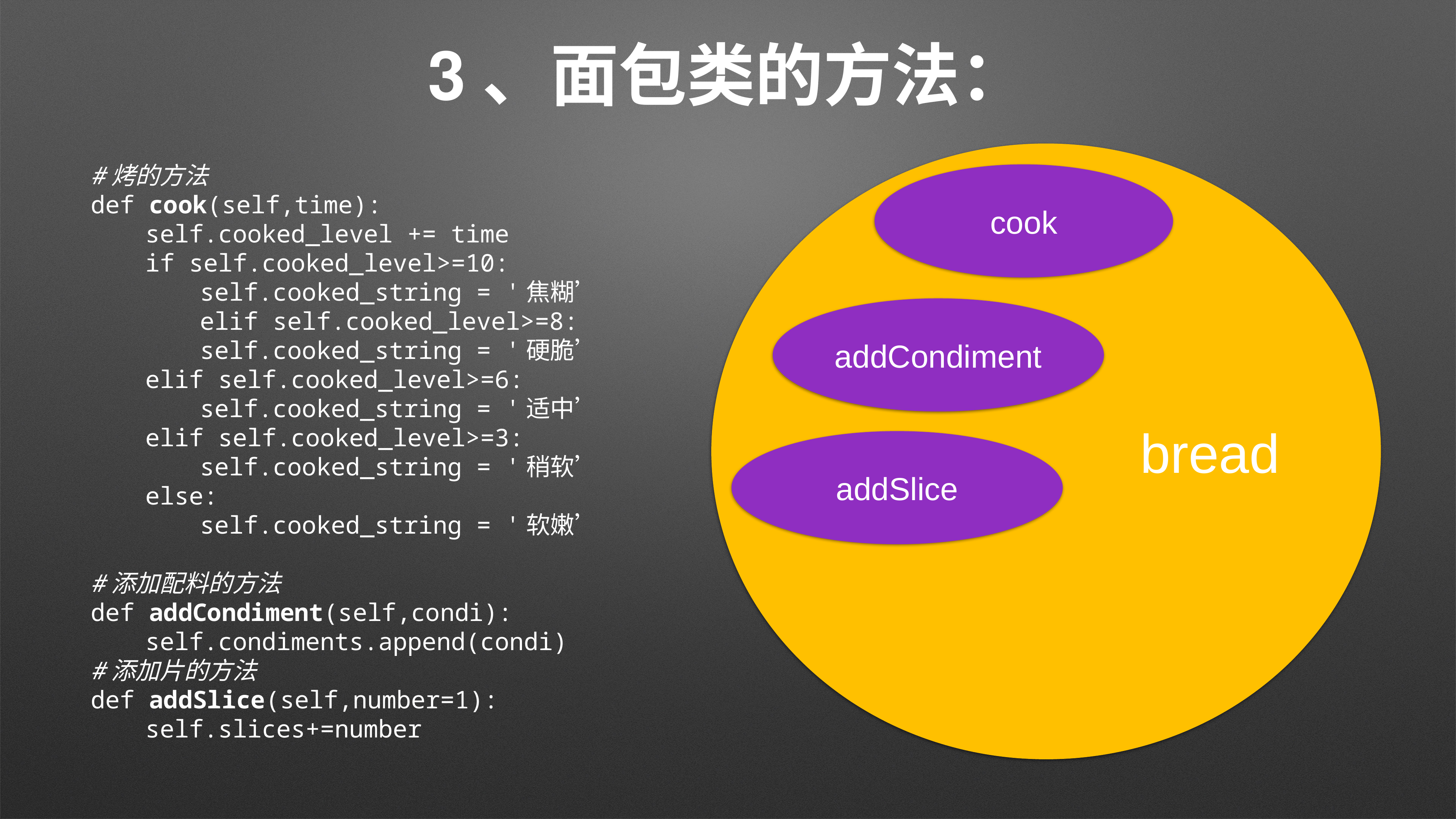

# 3、面包类的方法：
bread
#烤的方法
def cook(self,time):
	self.cooked_level += time
	if self.cooked_level>=10:
		self.cooked_string = '焦糊’
		elif self.cooked_level>=8:
		self.cooked_string = '硬脆’
	elif self.cooked_level>=6:
		self.cooked_string = '适中’
	elif self.cooked_level>=3:
		self.cooked_string = '稍软’
	else:
		self.cooked_string = '软嫩’

#添加配料的方法
def addCondiment(self,condi):
	self.condiments.append(condi)
#添加片的方法
def addSlice(self,number=1):
	self.slices+=number
cook
addCondiment
addSlice